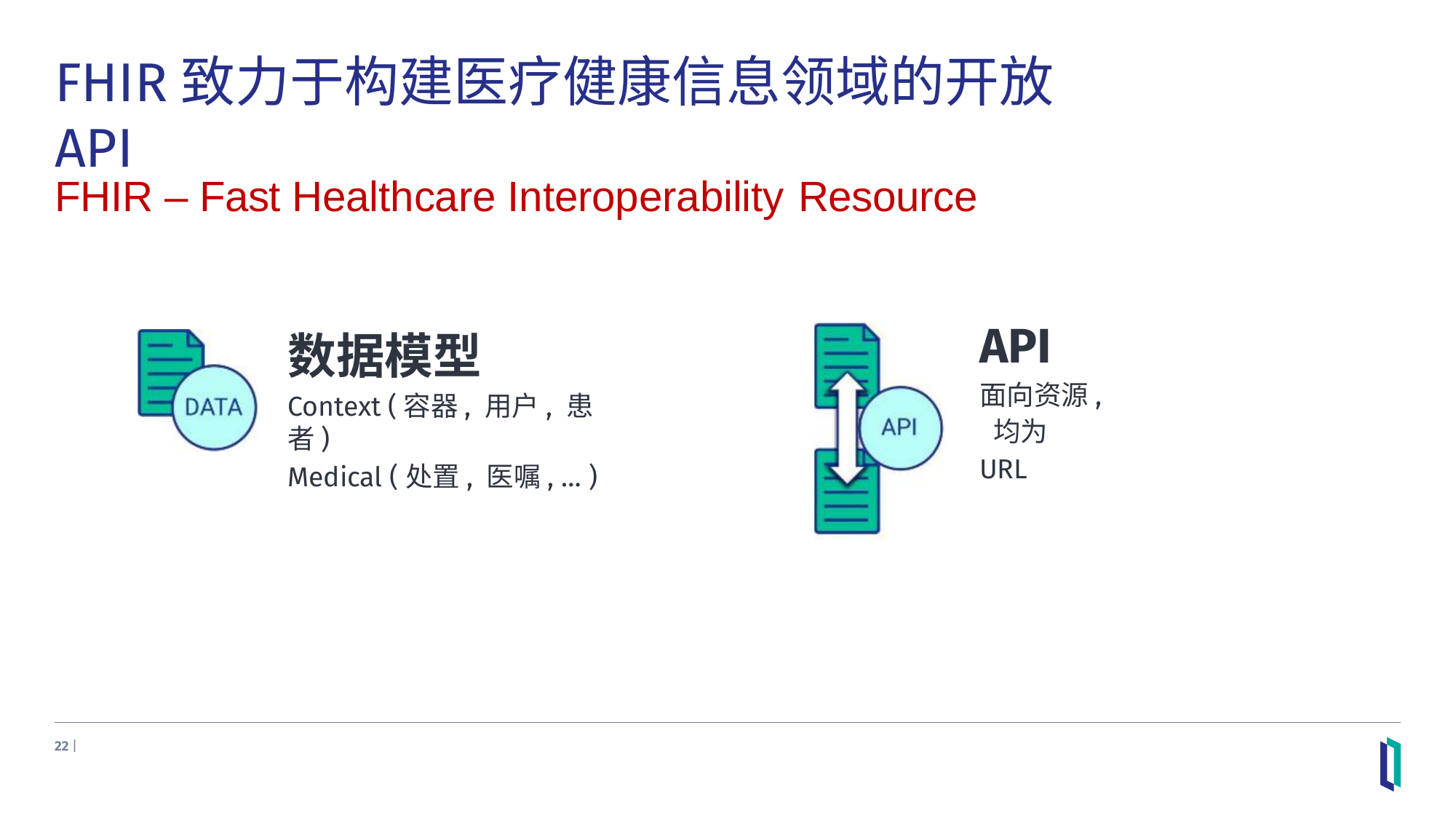

# FHIR致力于构建医疗健康信息领域的开放API
FHIR – Fast Healthcare Interoperability Resource
API
面向资源, 均为URL
数据模型
Context (容器, 用户, 患者)
Medical (处置, 医嘱, … )

22 |